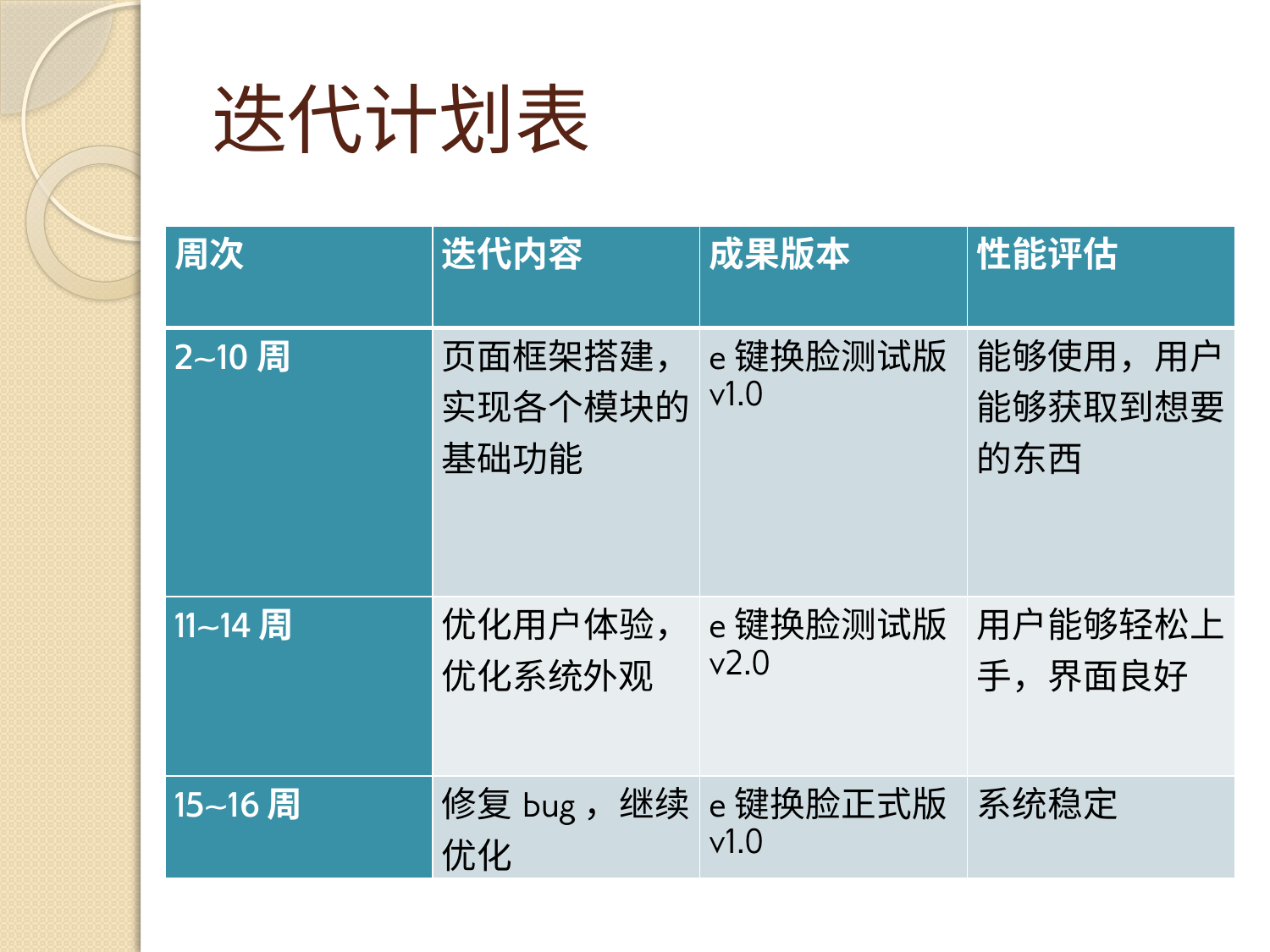

# 迭代计划表
| 周次 | 迭代内容 | 成果版本 | 性能评估 |
| --- | --- | --- | --- |
| 2~10周 | 页面框架搭建，实现各个模块的基础功能 | e键换脸测试版v1.0 | 能够使用，用户能够获取到想要的东西 |
| 11~14周 | 优化用户体验，优化系统外观 | e键换脸测试版v2.0 | 用户能够轻松上手，界面良好 |
| 15~16周 | 修复bug，继续优化 | e键换脸正式版v1.0 | 系统稳定 |